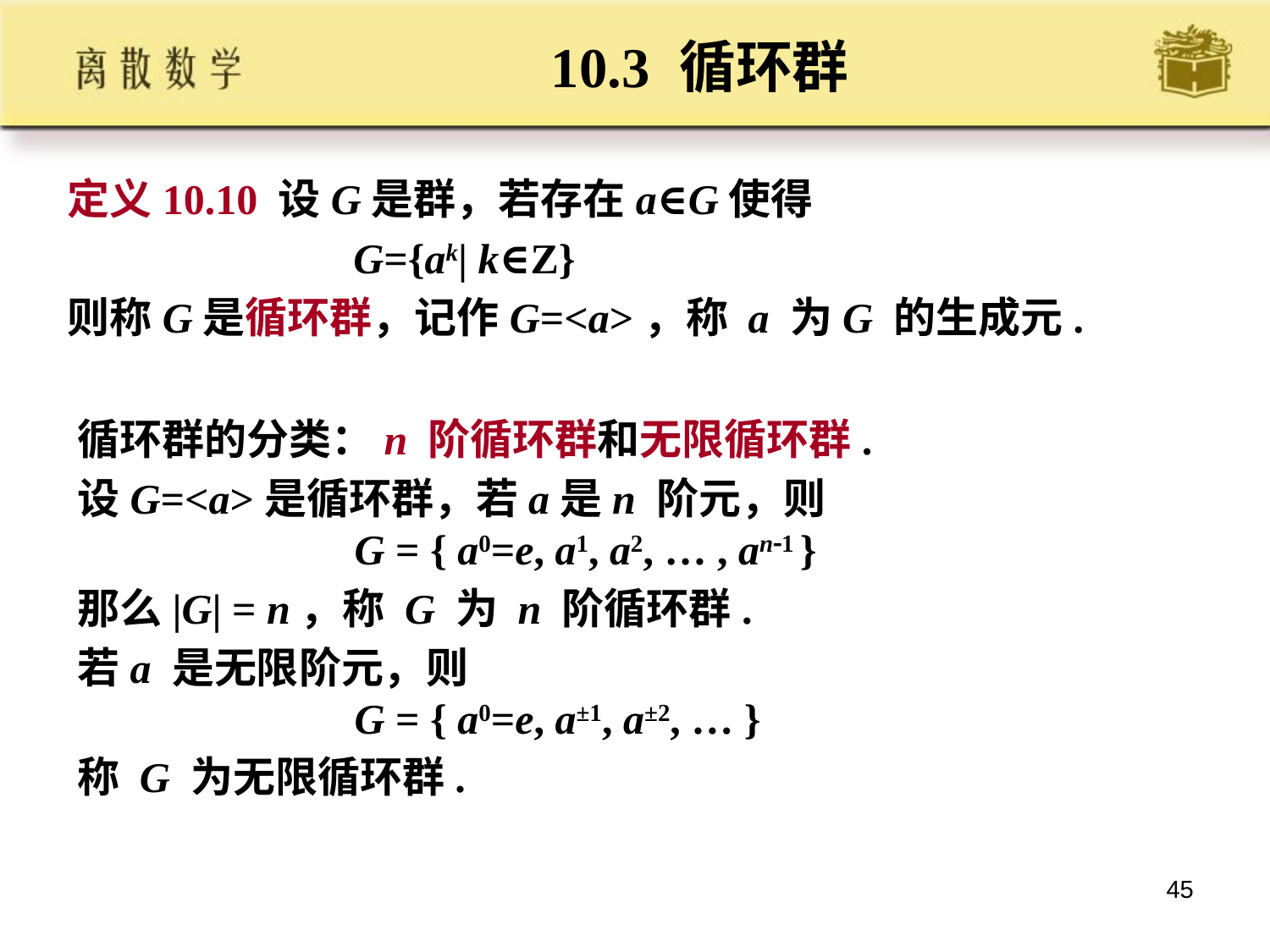

# 10.3 循环群
定义10.10 设G是群，若存在a∈G使得
                           G={ak| k∈Z}
则称G是循环群，记作G=<a>，称 a 为G 的生成元.
循环群的分类：n 阶循环群和无限循环群.
设G=<a>是循环群，若a是n 阶元，则
                       G = { a0=e, a1, a2, … , an−1 }
那么|G| = n，称 G 为 n 阶循环群.
若a 是无限阶元，则
                       G = { a0=e, a±1, a±2, … }
称 G 为无限循环群.
45